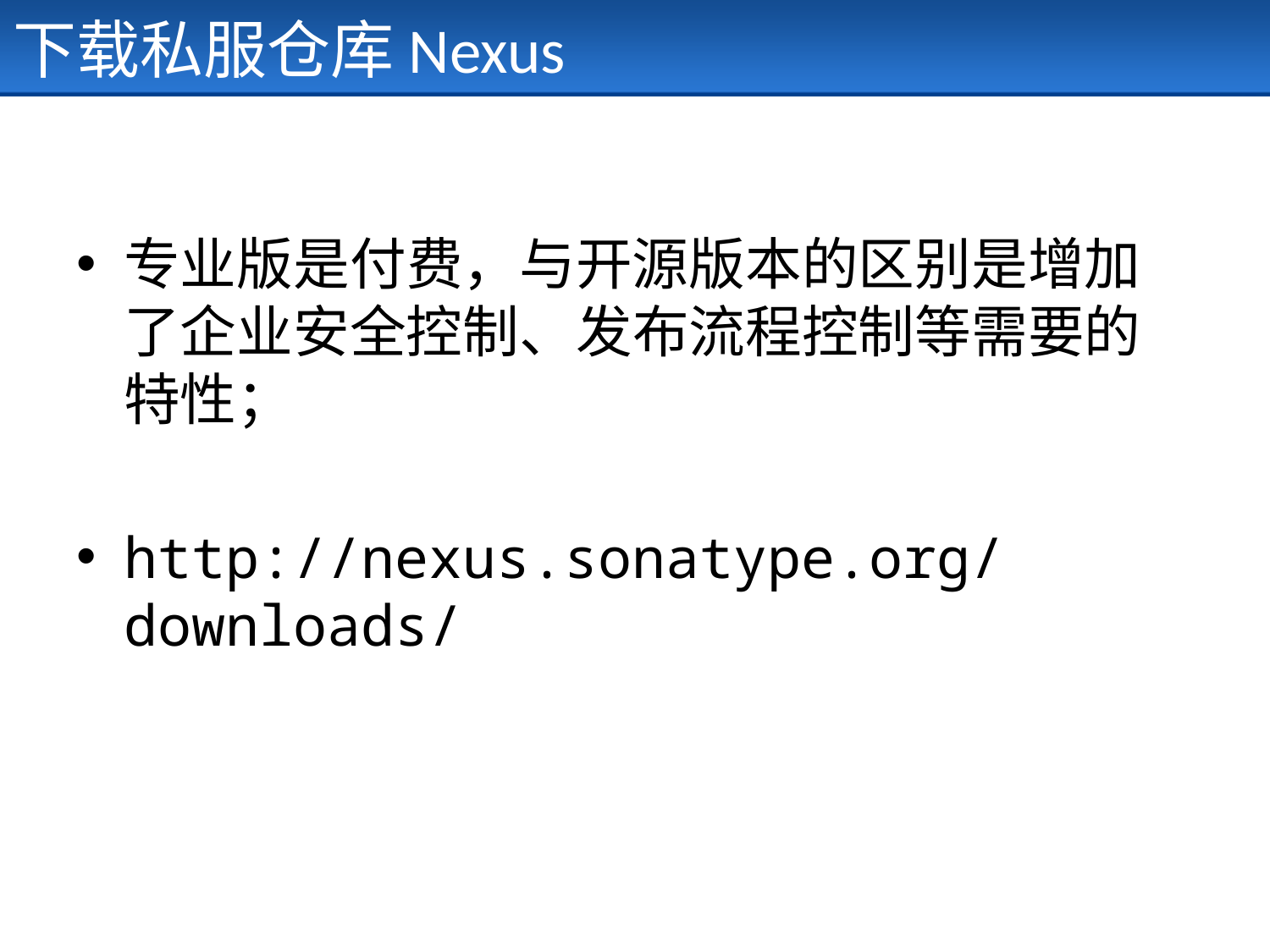

# 下载私服仓库Nexus
专业版是付费，与开源版本的区别是增加了企业安全控制、发布流程控制等需要的特性；

http://nexus.sonatype.org/downloads/